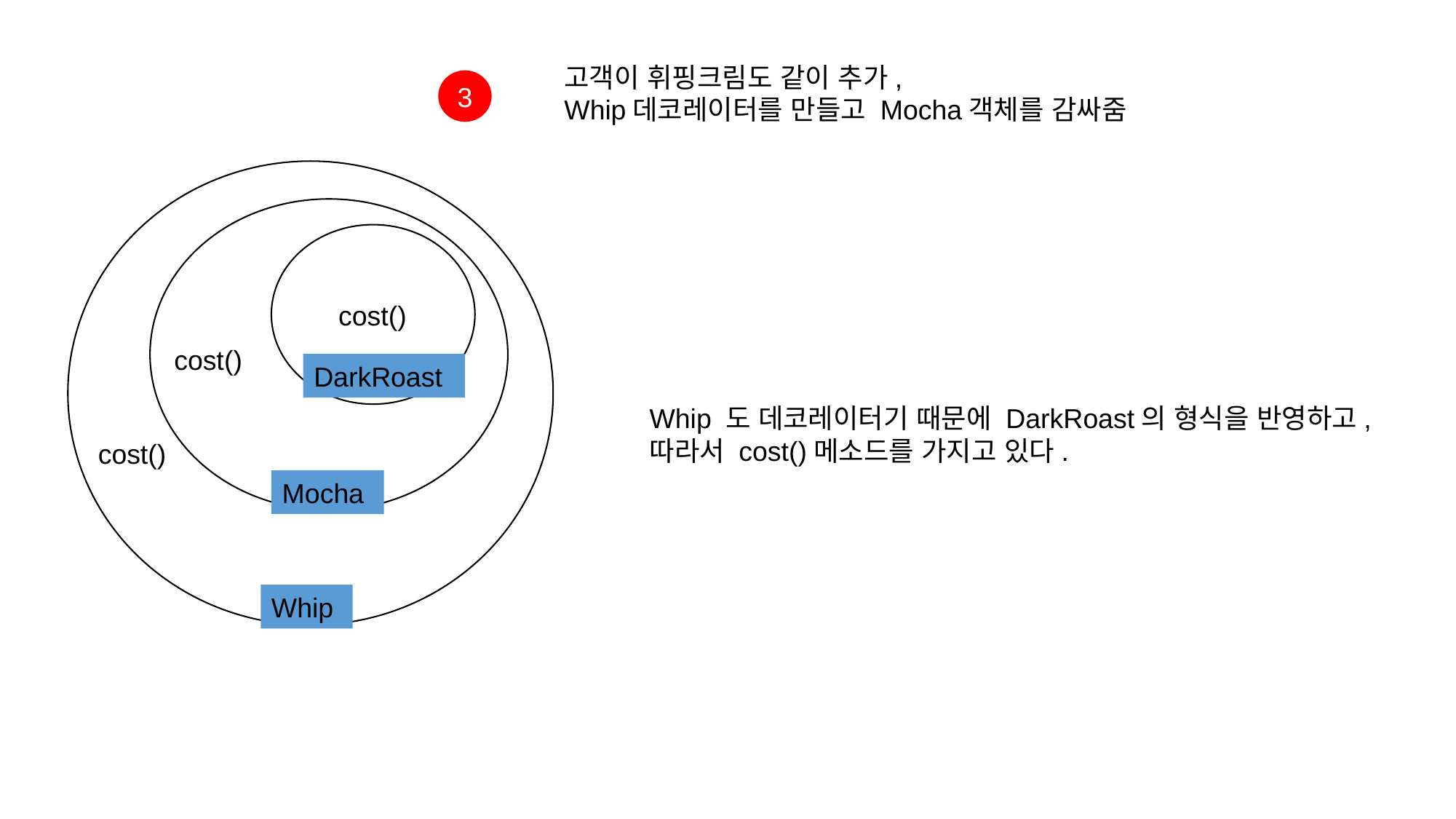

고객이 휘핑크림도 같이 추가,
Whip데코레이터를 만들고 Mocha객체를 감싸줌
3

cost()
cost()
DarkRoast
Whip 도 데코레이터기 때문에 DarkRoast의 형식을 반영하고,
따라서 cost()메소드를 가지고 있다.
cost()
Mocha
Whip